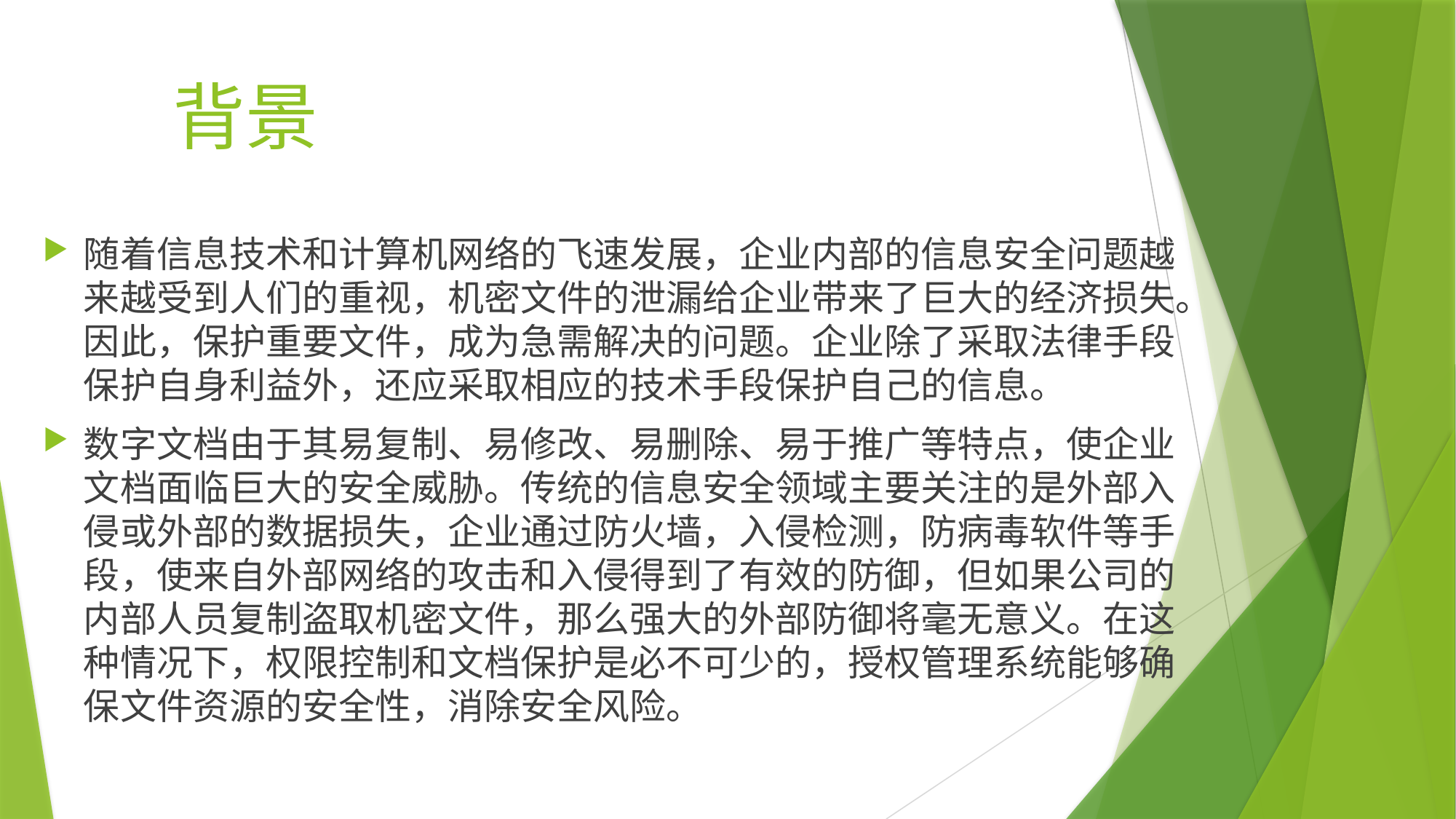

# 背景
随着信息技术和计算机网络的飞速发展，企业内部的信息安全问题越来越受到人们的重视，机密文件的泄漏给企业带来了巨大的经济损失。因此，保护重要文件，成为急需解决的问题。企业除了采取法律手段保护自身利益外，还应采取相应的技术手段保护自己的信息。
数字文档由于其易复制、易修改、易删除、易于推广等特点，使企业文档面临巨大的安全威胁。传统的信息安全领域主要关注的是外部入侵或外部的数据损失，企业通过防火墙，入侵检测，防病毒软件等手段，使来自外部网络的攻击和入侵得到了有效的防御，但如果公司的内部人员复制盗取机密文件，那么强大的外部防御将毫无意义。在这种情况下，权限控制和文档保护是必不可少的，授权管理系统能够确保文件资源的安全性，消除安全风险。